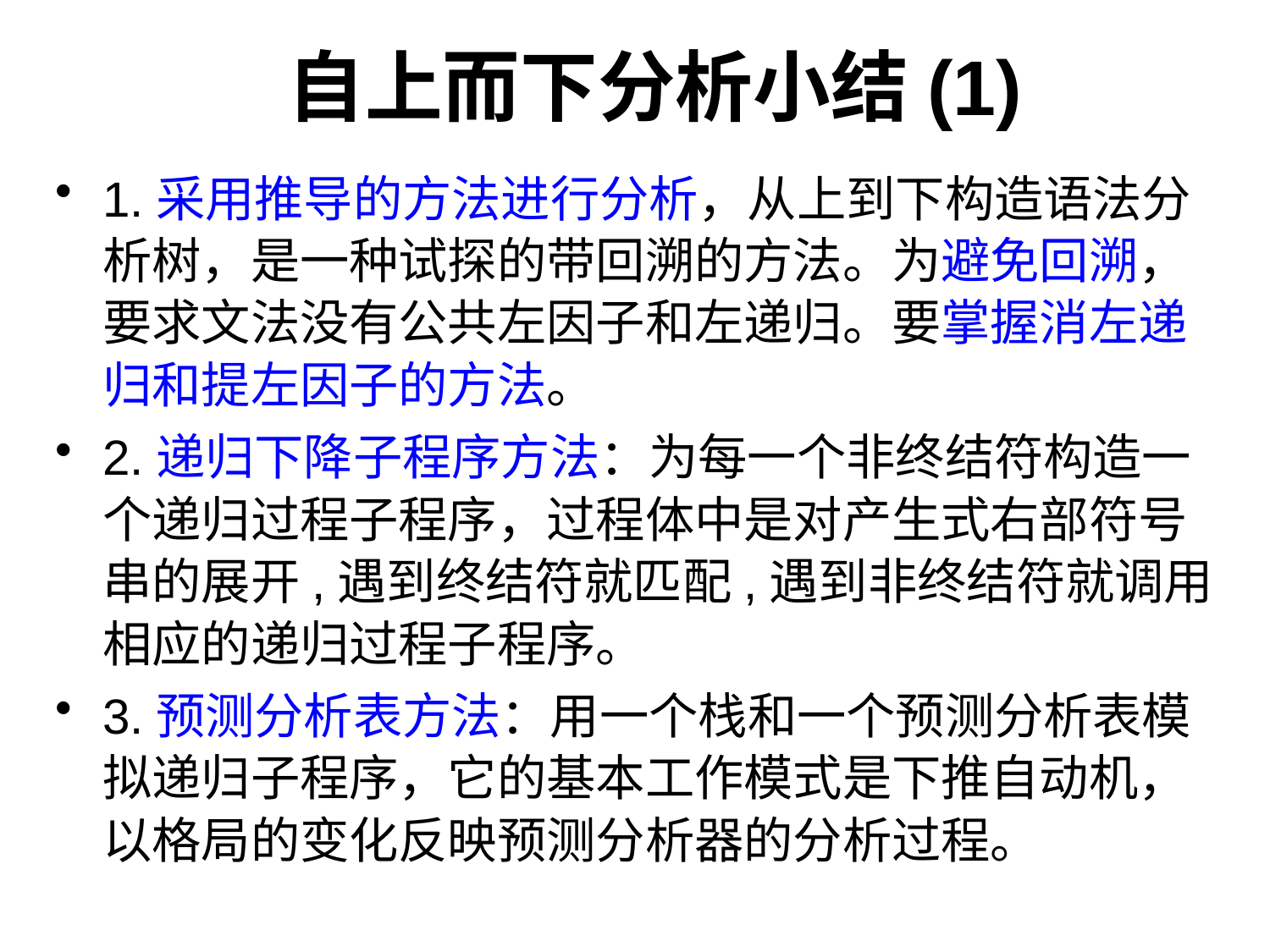

# 自上而下分析小结(1)
1.采用推导的方法进行分析，从上到下构造语法分析树，是一种试探的带回溯的方法。为避免回溯，要求文法没有公共左因子和左递归。要掌握消左递归和提左因子的方法。
2.递归下降子程序方法：为每一个非终结符构造一个递归过程子程序，过程体中是对产生式右部符号串的展开,遇到终结符就匹配,遇到非终结符就调用相应的递归过程子程序。
3.预测分析表方法：用一个栈和一个预测分析表模拟递归子程序，它的基本工作模式是下推自动机，以格局的变化反映预测分析器的分析过程。